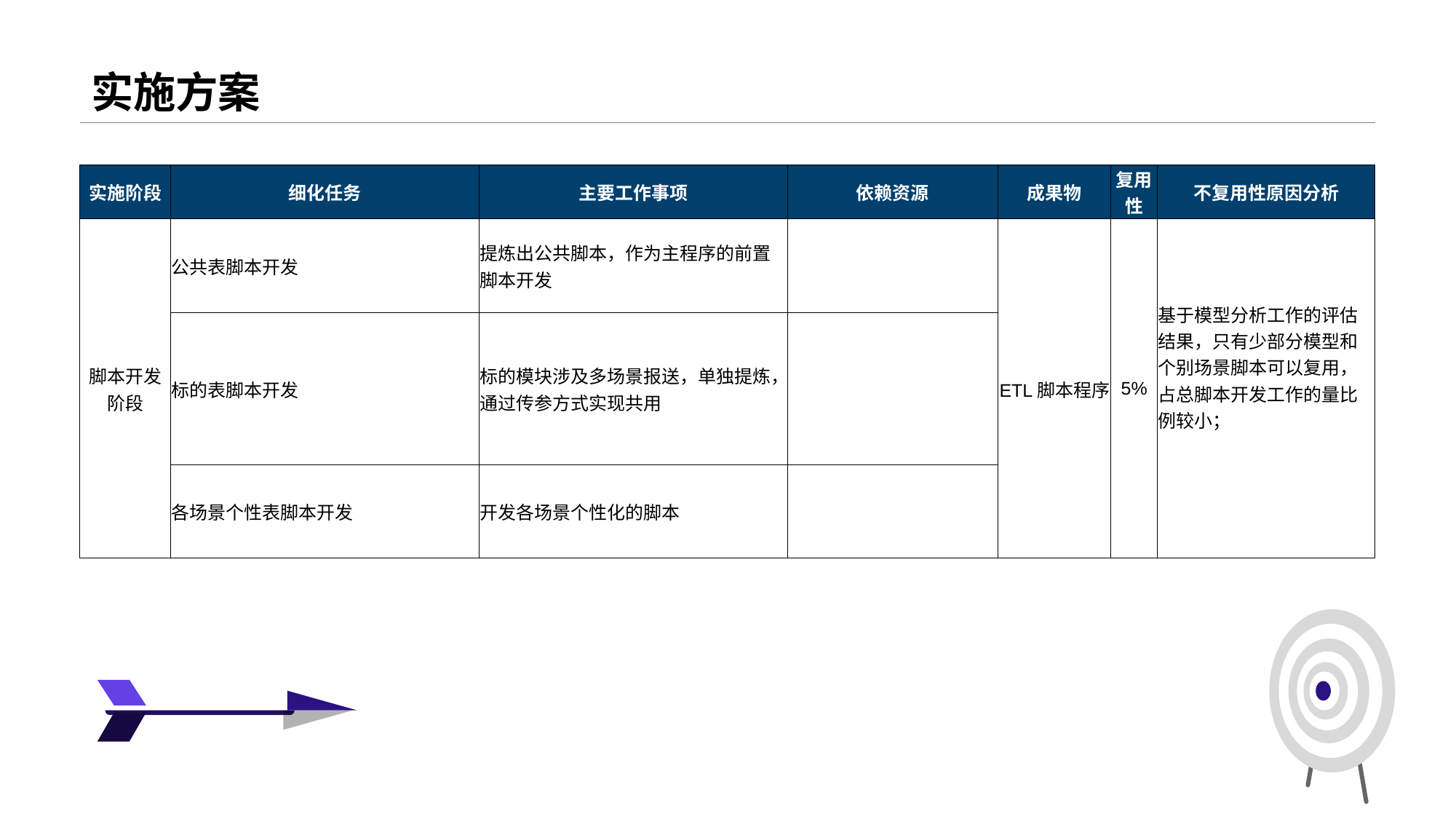

# 实施方案
| 实施阶段 | 细化任务 | 主要工作事项 | 依赖资源 | 成果物 | 复用性 | 不复用性原因分析 |
| --- | --- | --- | --- | --- | --- | --- |
| 脚本开发阶段 | 公共表脚本开发 | 提炼出公共脚本，作为主程序的前置脚本开发 |  | ETL脚本程序 | 5% | 基于模型分析工作的评估结果，只有少部分模型和个别场景脚本可以复用，占总脚本开发工作的量比例较小； |
|  | 标的表脚本开发 | 标的模块涉及多场景报送，单独提炼，通过传参方式实现共用 |  |  |  |  |
|  | 各场景个性表脚本开发 | 开发各场景个性化的脚本 |  |  |  |  |